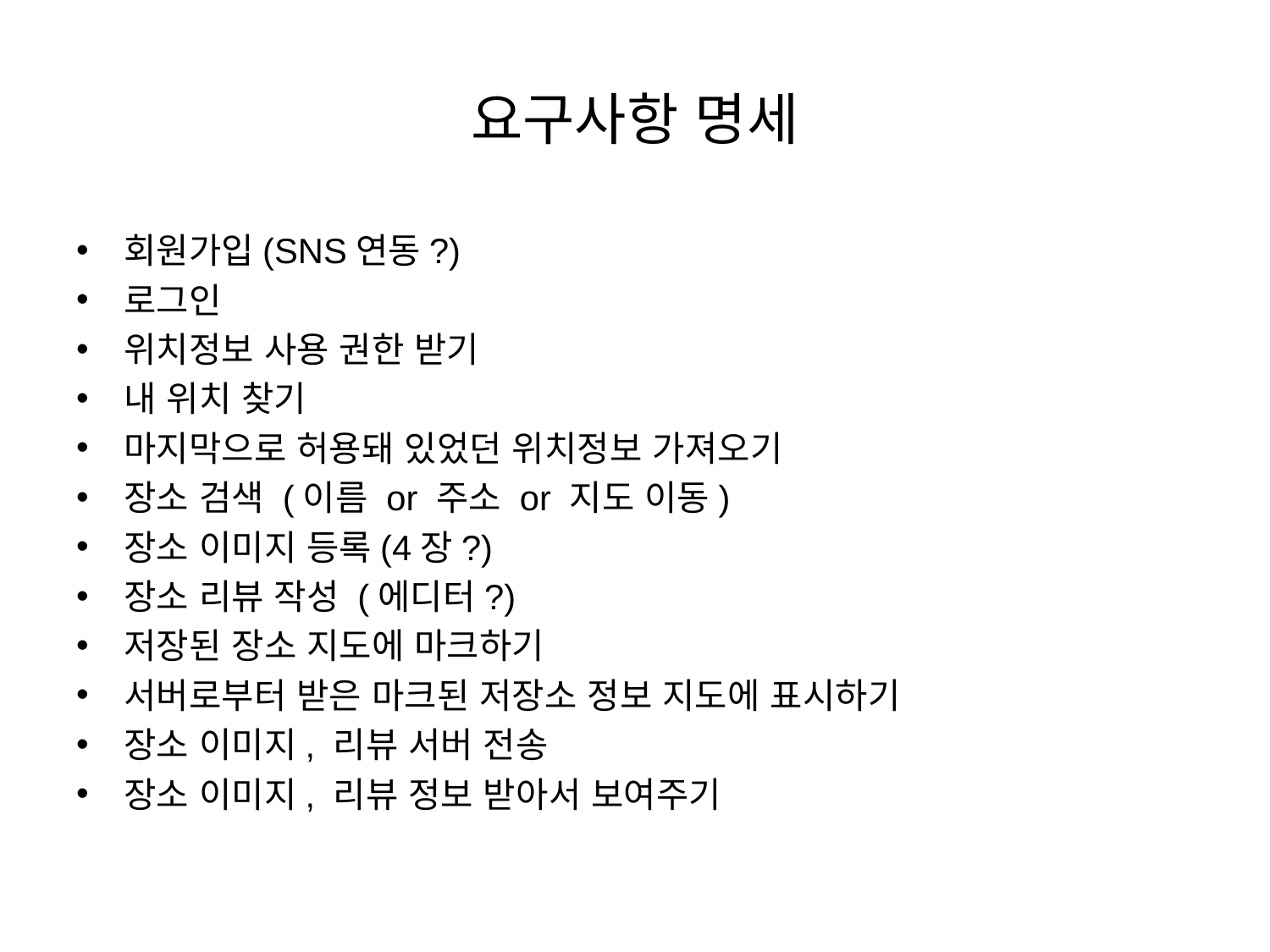

# 요구사항 명세
회원가입(SNS연동?)
로그인
위치정보 사용 권한 받기
내 위치 찾기
마지막으로 허용돼 있었던 위치정보 가져오기
장소 검색 (이름 or 주소 or 지도 이동)
장소 이미지 등록(4장?)
장소 리뷰 작성 (에디터?)
저장된 장소 지도에 마크하기
서버로부터 받은 마크된 저장소 정보 지도에 표시하기
장소 이미지, 리뷰 서버 전송
장소 이미지, 리뷰 정보 받아서 보여주기